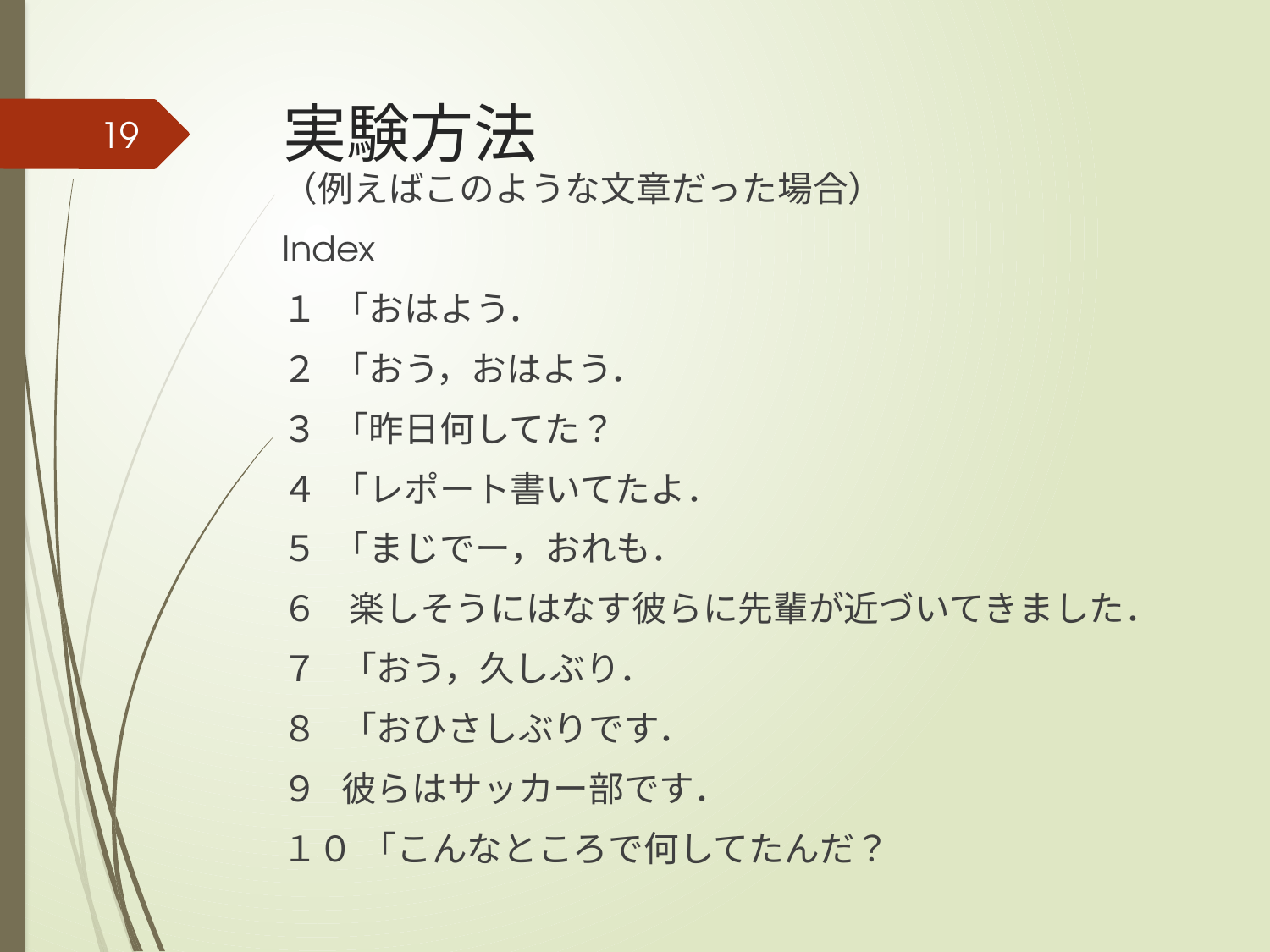

# 実験方法
19
（例えばこのような文章だった場合）
Index
１  「おはよう．
２  「おう，おはよう．
３  「昨日何してた？
４  「レポート書いてたよ．
５  「まじでー，おれも．
６    楽しそうにはなす彼らに先輩が近づいてきました．
７   「おう，久しぶり．
８   「おひさしぶりです．
９   彼らはサッカー部です．
１０ 「こんなところで何してたんだ？